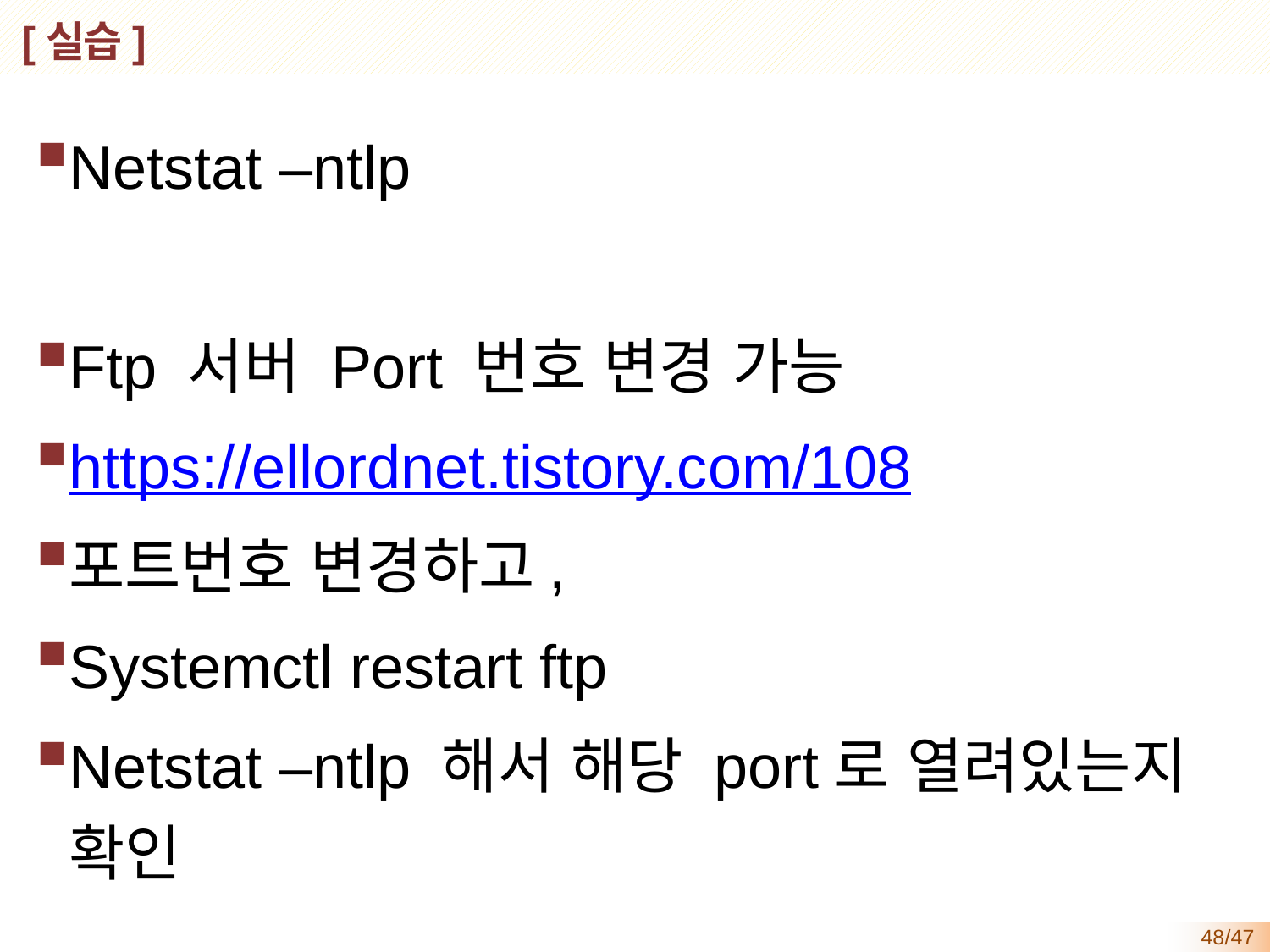

# [실습]
Netstat –ntlp

Ftp 서버 Port 번호 변경 가능
https://ellordnet.tistory.com/108
포트번호 변경하고,
Systemctl restart ftp
Netstat –ntlp 해서 해당 port로 열려있는지 확인